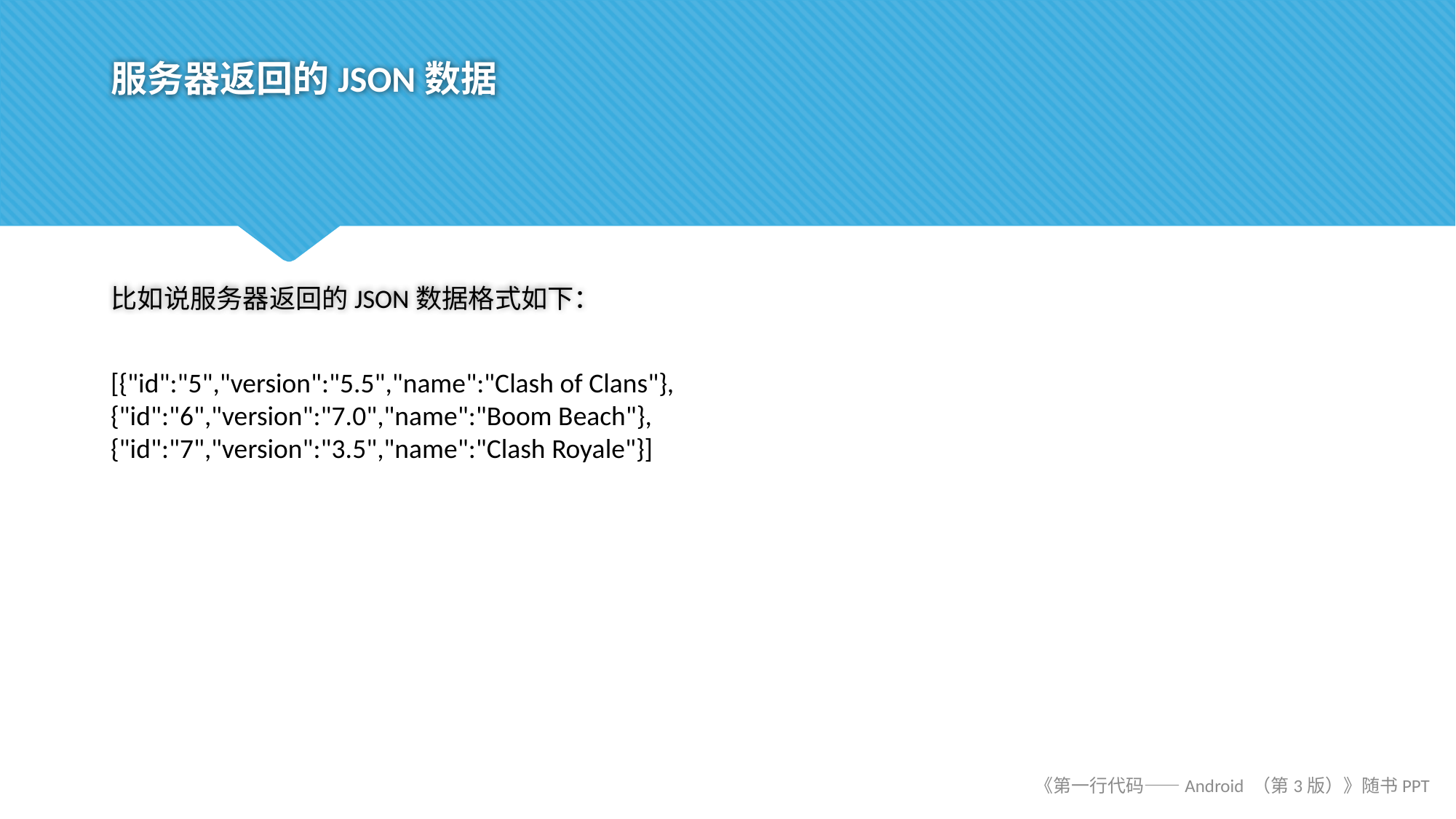

# 服务器返回的JSON数据
比如说服务器返回的JSON数据格式如下：
[{"id":"5","version":"5.5","name":"Clash of Clans"},
{"id":"6","version":"7.0","name":"Boom Beach"},
{"id":"7","version":"3.5","name":"Clash Royale"}]